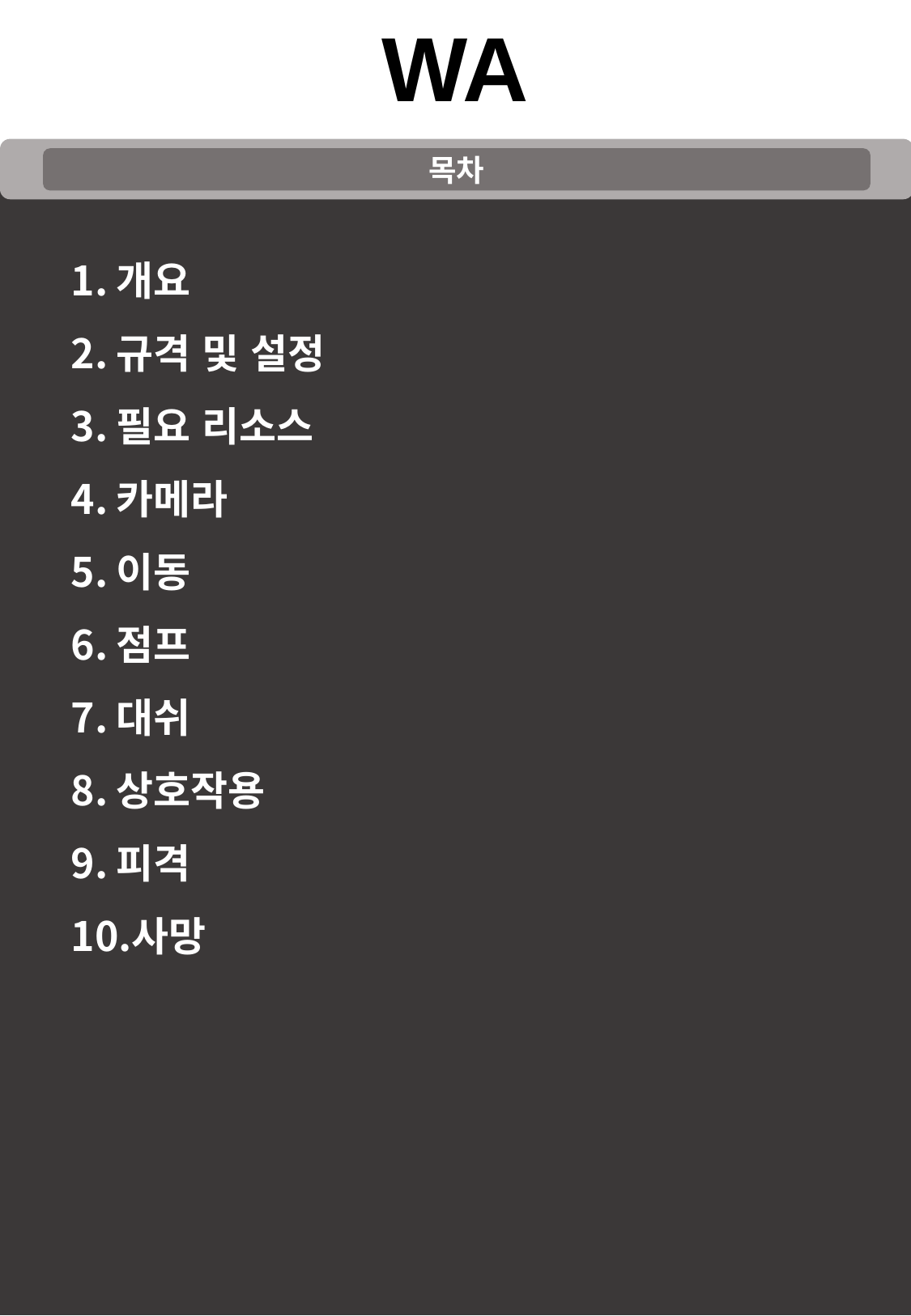

WA

목차

개요
규격 및 설정
필요 리소스
카메라
이동
점프
대쉬
상호작용
피격
사망